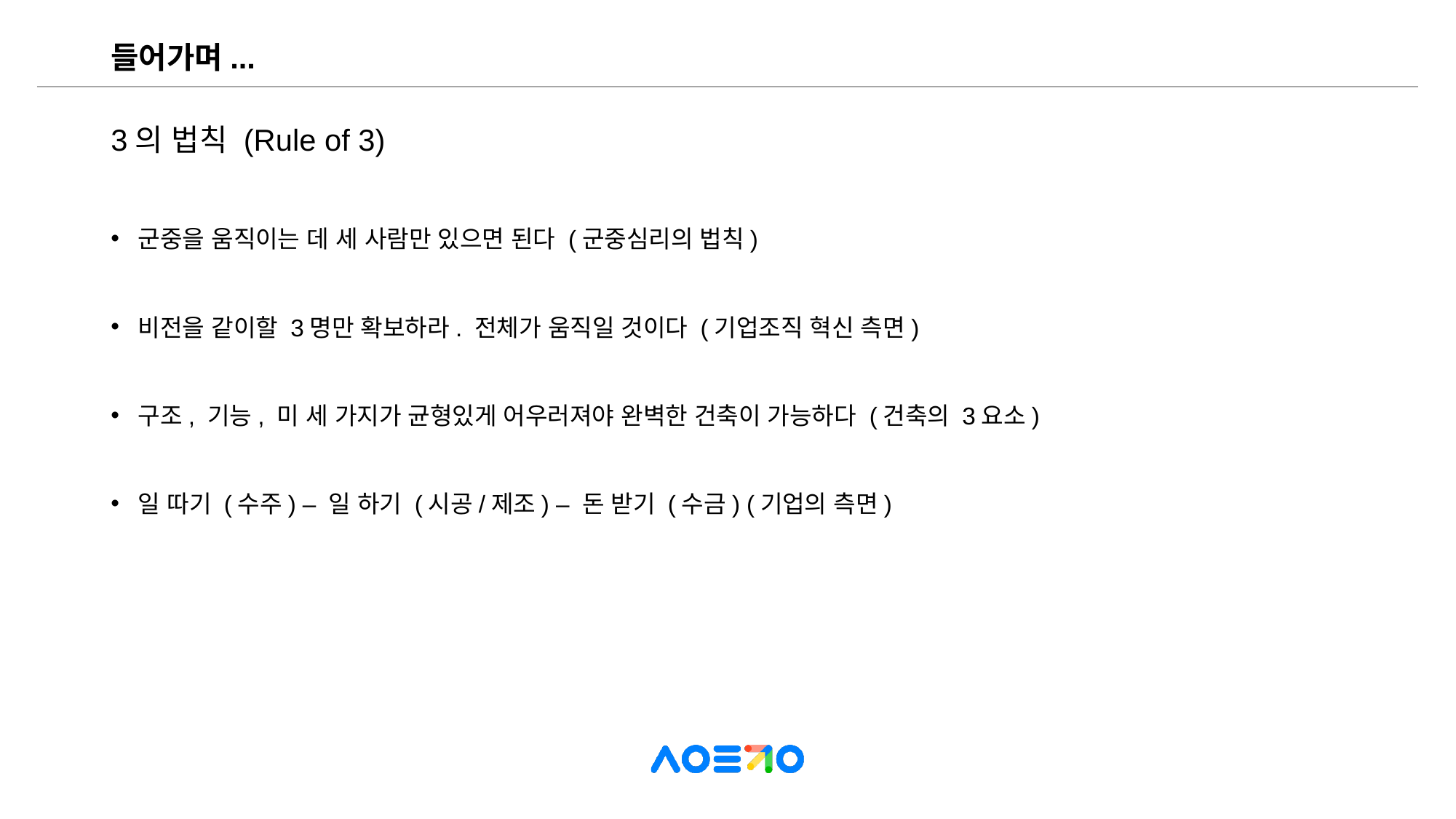

# 들어가며...
3의 법칙 (Rule of 3)

군중을 움직이는 데 세 사람만 있으면 된다 (군중심리의 법칙)

비전을 같이할 3명만 확보하라. 전체가 움직일 것이다 (기업조직 혁신 측면)

구조, 기능, 미 세 가지가 균형있게 어우러져야 완벽한 건축이 가능하다 (건축의 3요소)

일 따기 (수주) – 일 하기 (시공/제조) – 돈 받기 (수금) (기업의 측면)